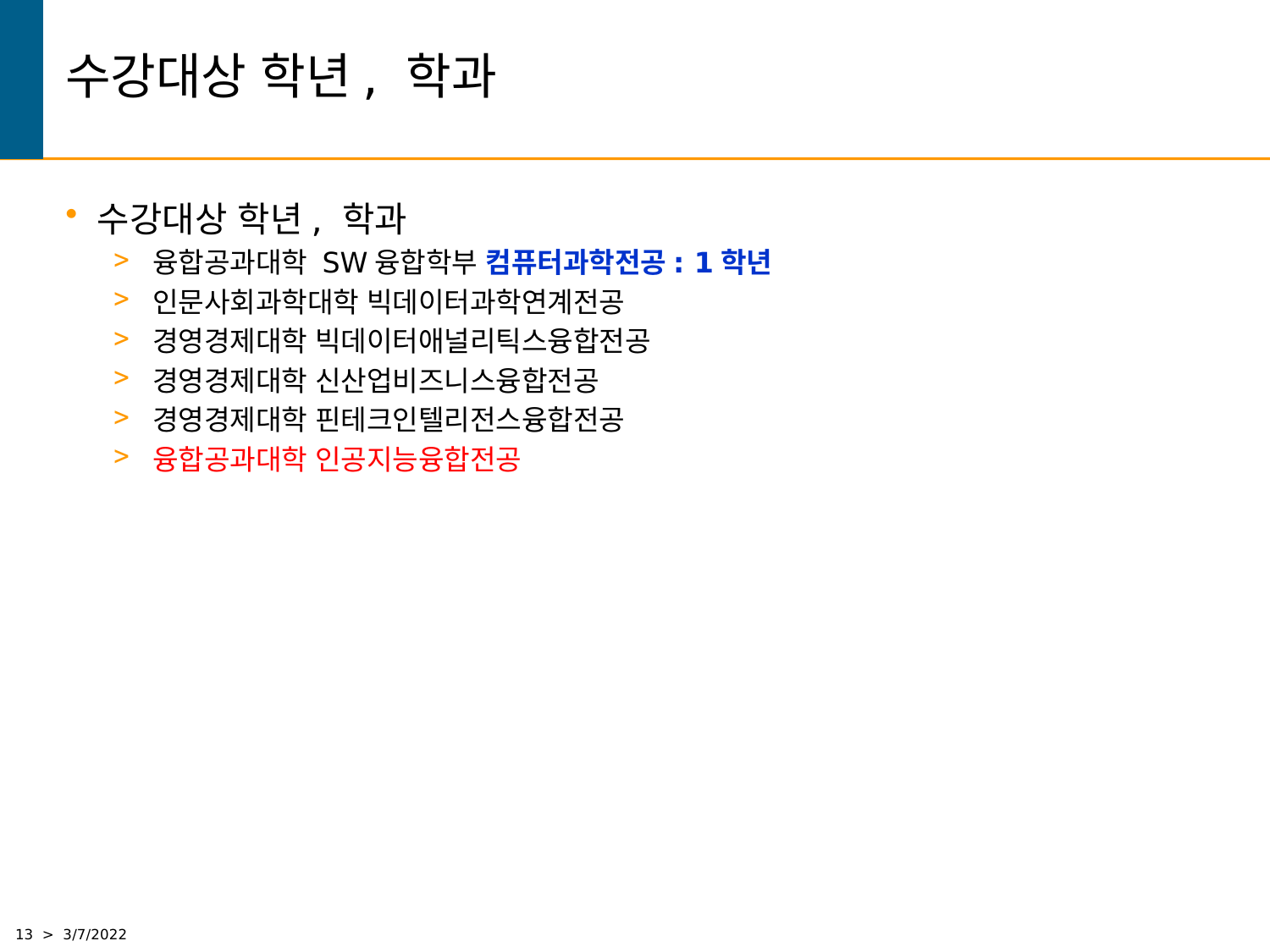

# 수강대상 학년, 학과
수강대상 학년, 학과
융합공과대학 SW융합학부 컴퓨터과학전공: 1학년
인문사회과학대학 빅데이터과학연계전공
경영경제대학 빅데이터애널리틱스융합전공
경영경제대학 신산업비즈니스융합전공
경영경제대학 핀테크인텔리전스융합전공
융합공과대학 인공지능융합전공

13  >  3/7/2022